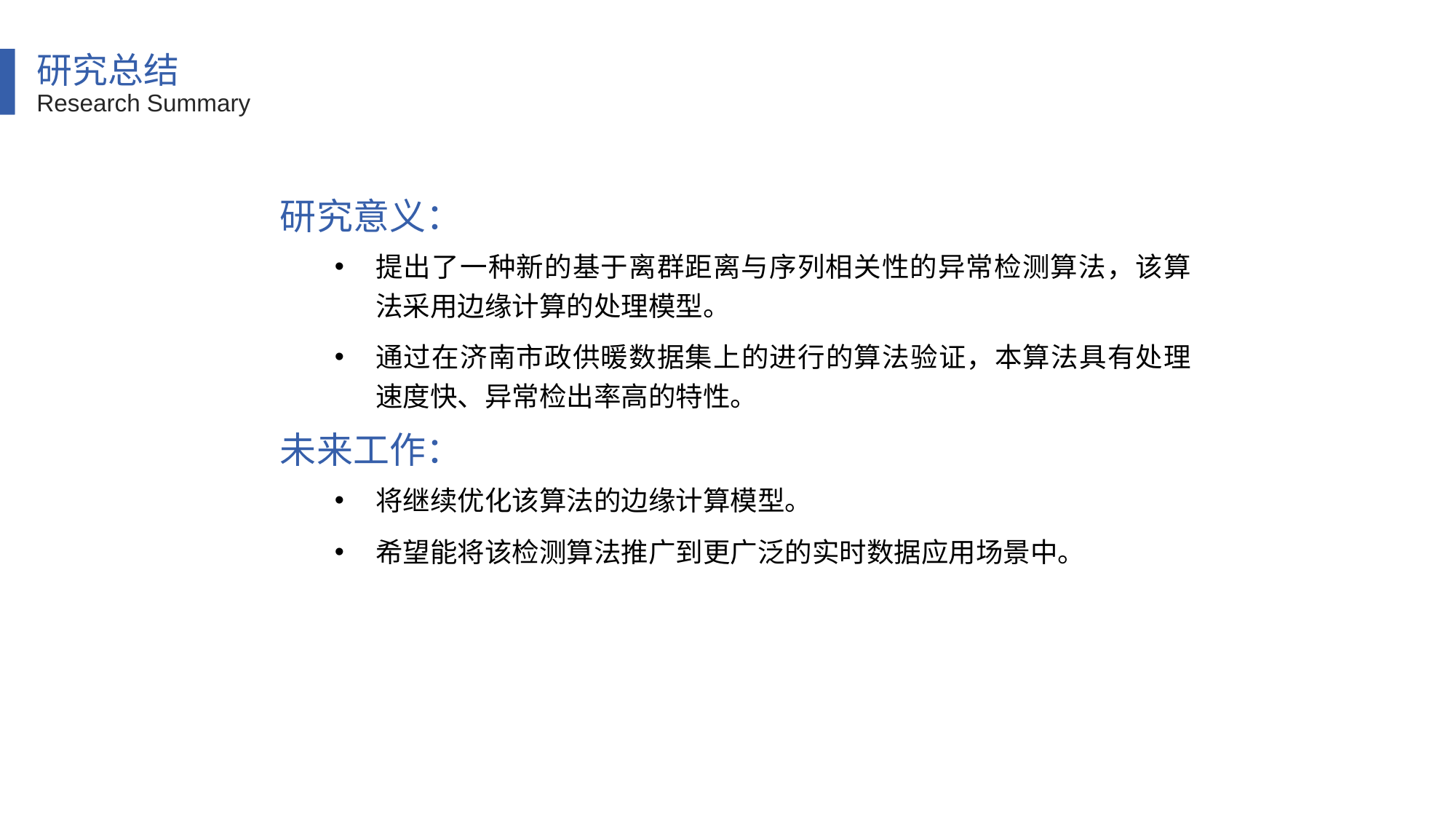

研究总结
Research Summary
研究意义：
提出了一种新的基于离群距离与序列相关性的异常检测算法，该算法采用边缘计算的处理模型。
通过在济南市政供暖数据集上的进行的算法验证，本算法具有处理速度快、异常检出率高的特性。
未来工作：
将继续优化该算法的边缘计算模型。
希望能将该检测算法推广到更广泛的实时数据应用场景中。